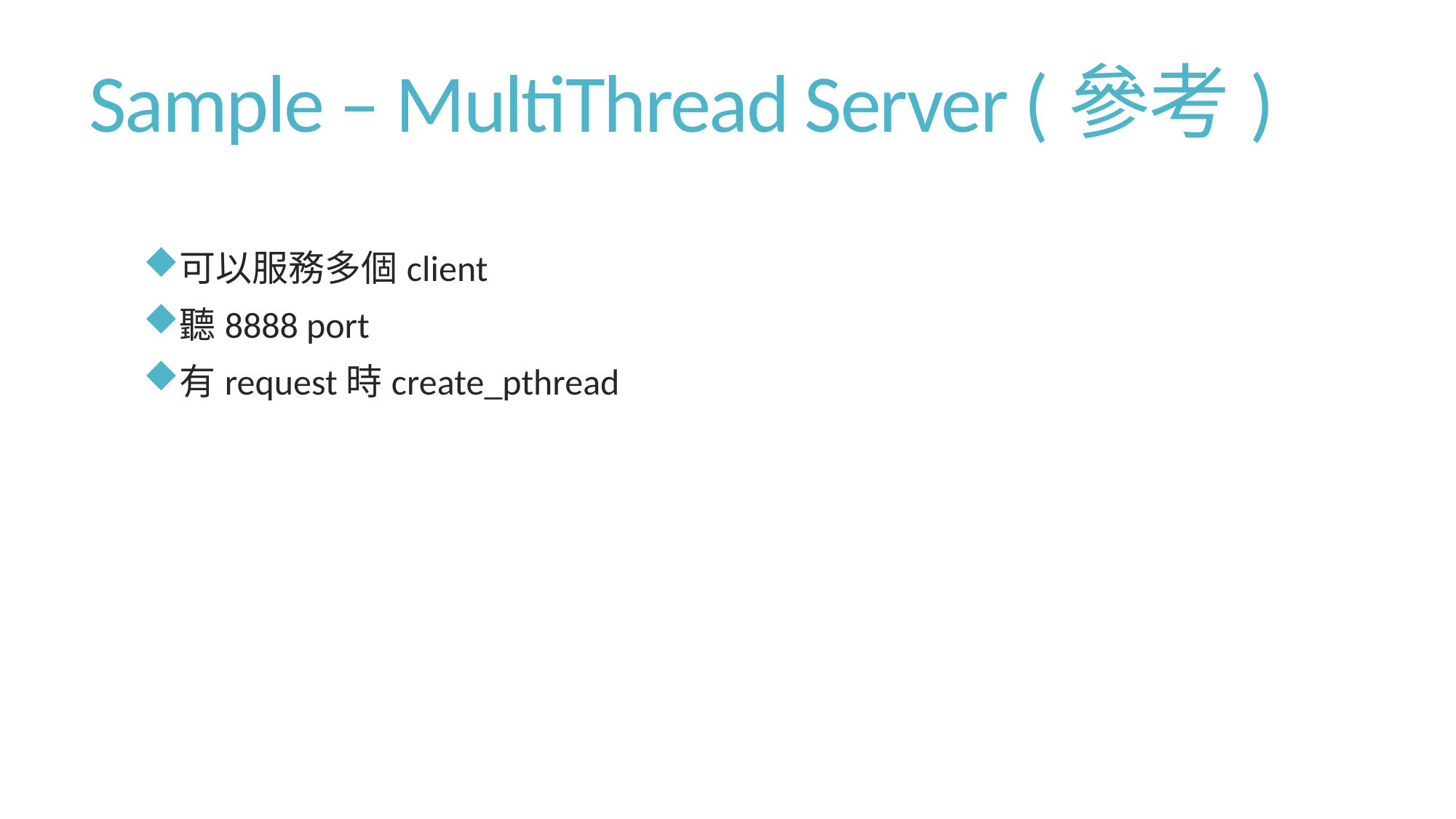

Sample – MultiThread Server (參考)
可以服務多個client
聽8888 port
有request時create_pthread